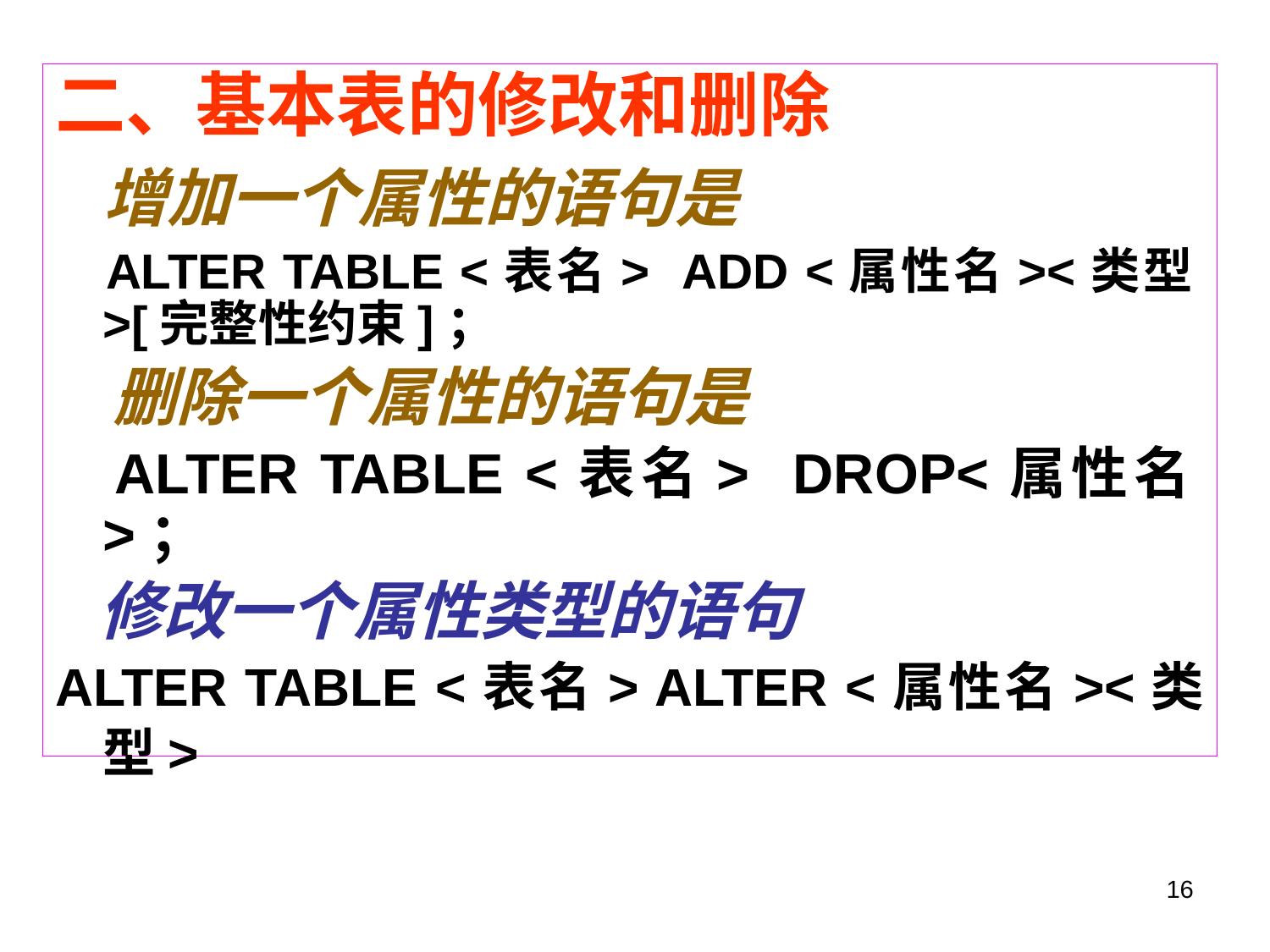

二、基本表的修改和删除
  增加一个属性的语句是
   ALTER TABLE <表名>  ADD <属性名><类型>[完整性约束]；
   删除一个属性的语句是
   ALTER TABLE <表名>  DROP<属性名>；
  修改一个属性类型的语句
ALTER TABLE <表名> ALTER <属性名><类型>
16